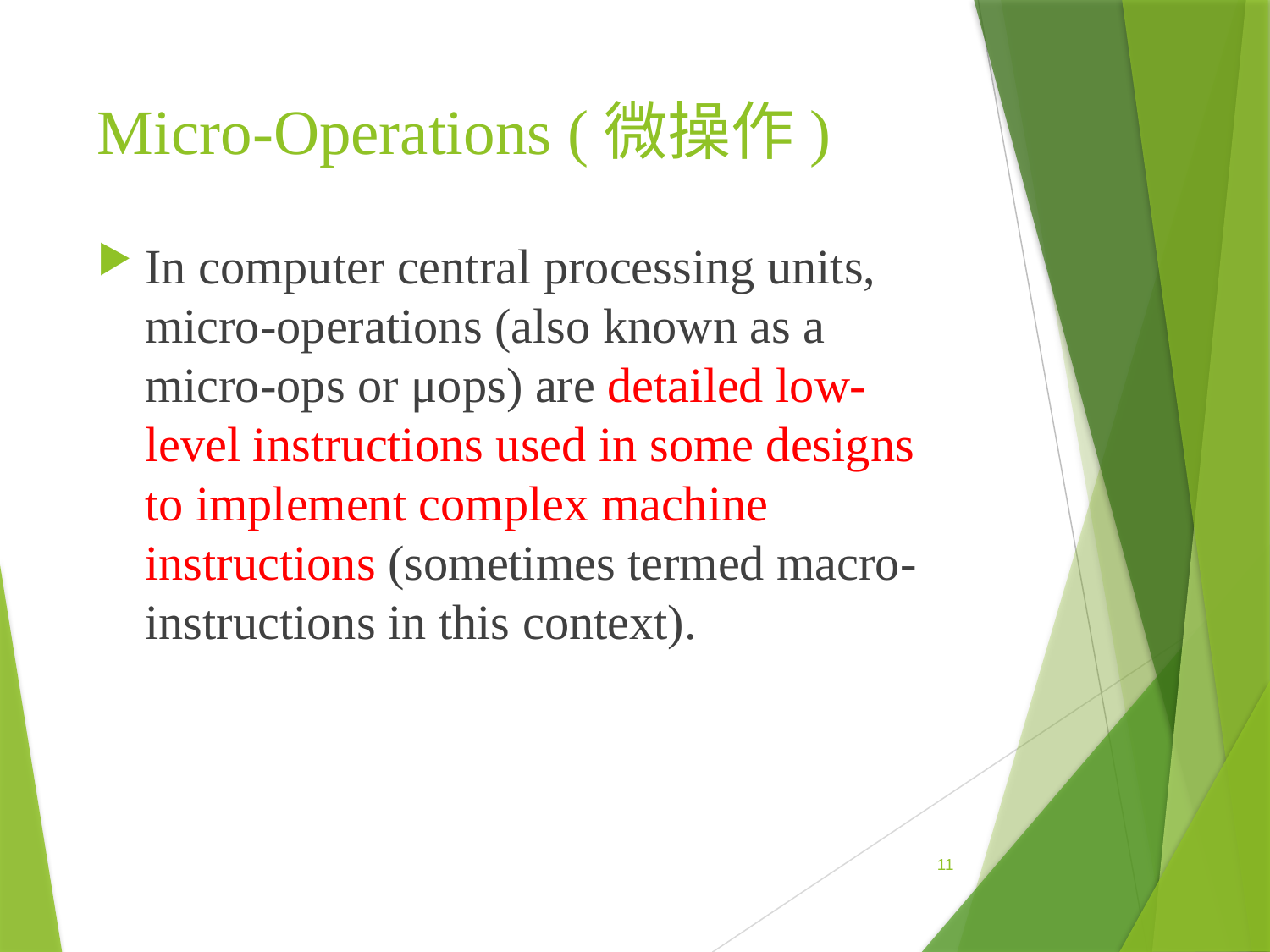

# Micro-Operations (微操作)
In computer central processing units, micro-operations (also known as a micro-ops or μops) are detailed low-level instructions used in some designs to implement complex machine instructions (sometimes termed macro-instructions in this context).
11